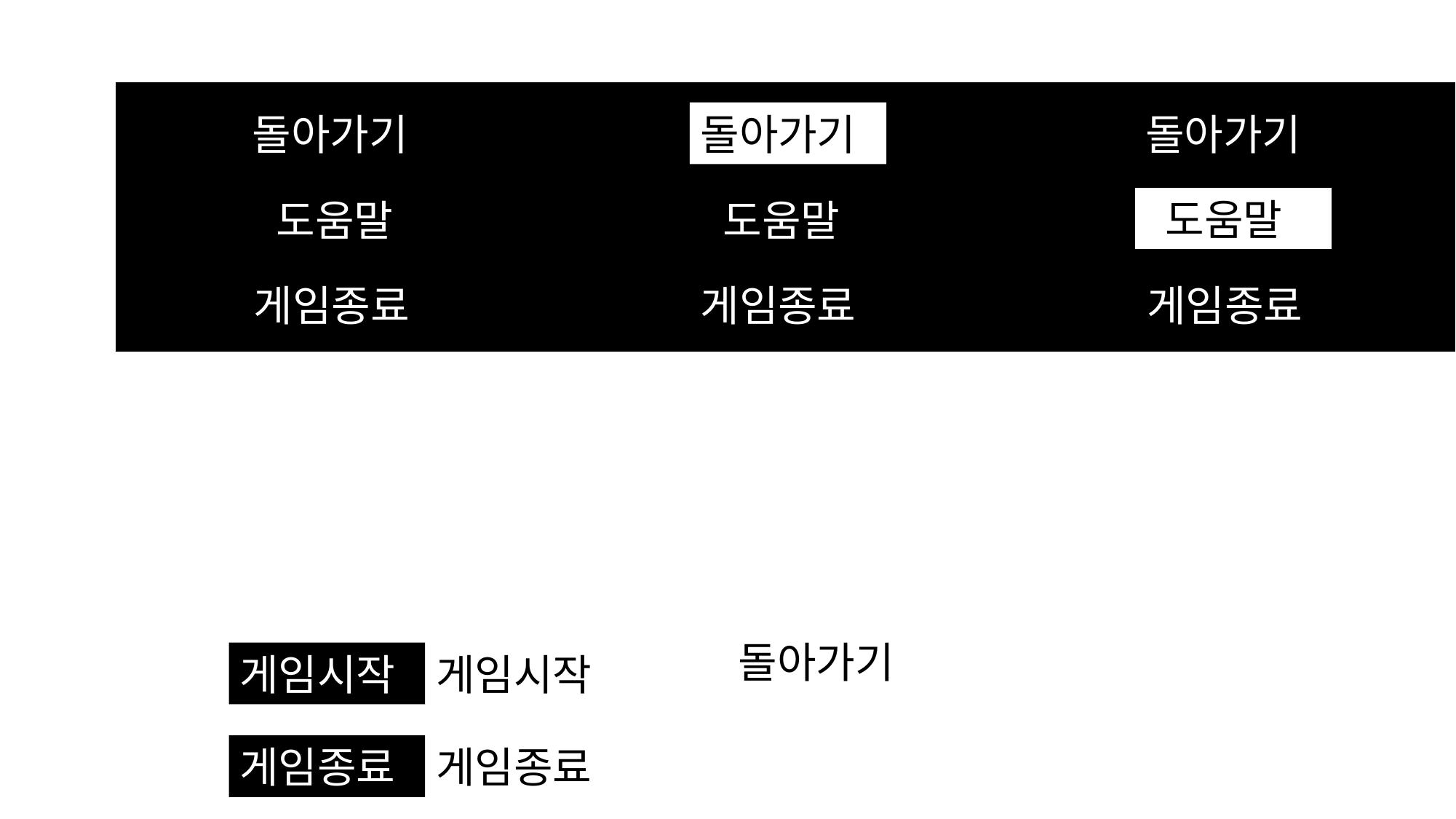

돌아가기
게임종료

돌아가기
게임종료

돌아가기
도움말
게임종료
돌아가기
도움말
게임종료
도움말
  도움말
돌아가기
도움말
게임종료
돌아가기
게임시작
게임시작
게임종료
게임종료